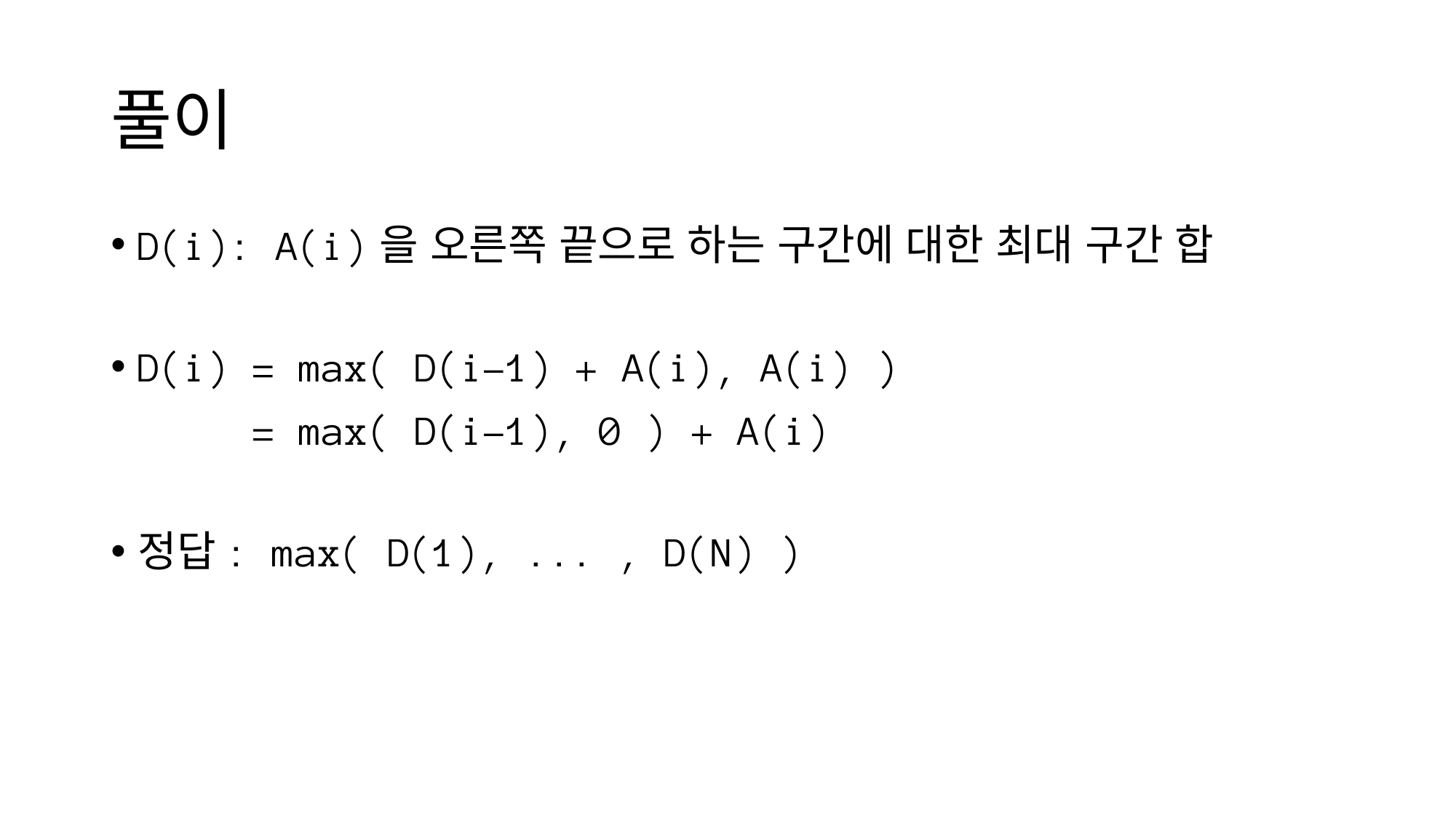

# 풀이
D(i): A(i)을 오른쪽 끝으로 하는 구간에 대한 최대 구간 합

D(i) = max( D(i-1) + A(i), A(i) )
     = max( D(i-1), 0 ) + A(i)

정답: max( D(1), ... , D(N) )